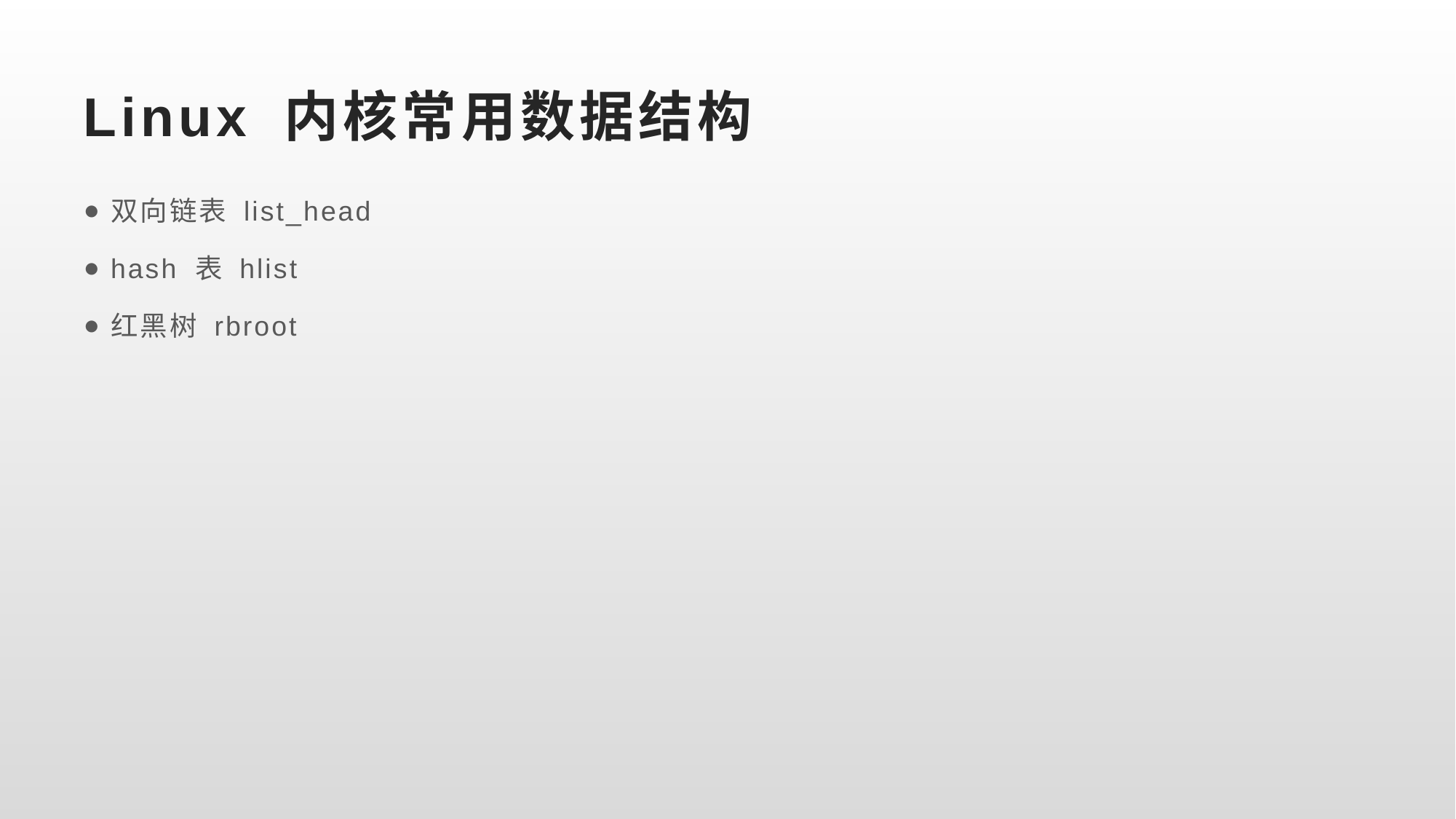

# Linux 内核常用数据结构
双向链表 list_head
hash 表 hlist
红黑树 rbroot